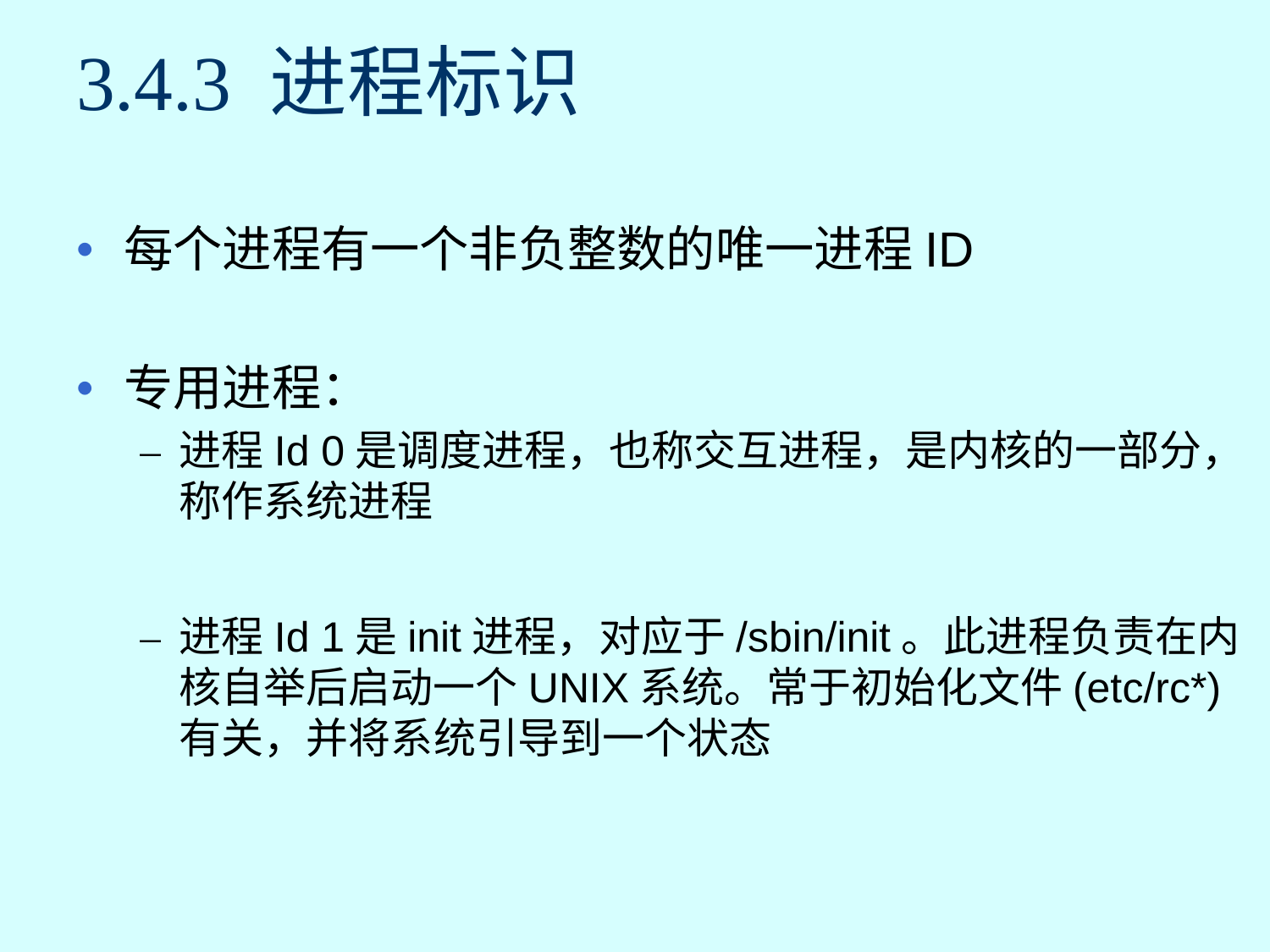

# 3.4.3 进程标识
每个进程有一个非负整数的唯一进程ID

专用进程：
进程Id 0是调度进程，也称交互进程，是内核的一部分，称作系统进程

进程Id 1是init进程，对应于/sbin/init。此进程负责在内核自举后启动一个UNIX系统。常于初始化文件(etc/rc*)有关，并将系统引导到一个状态
45